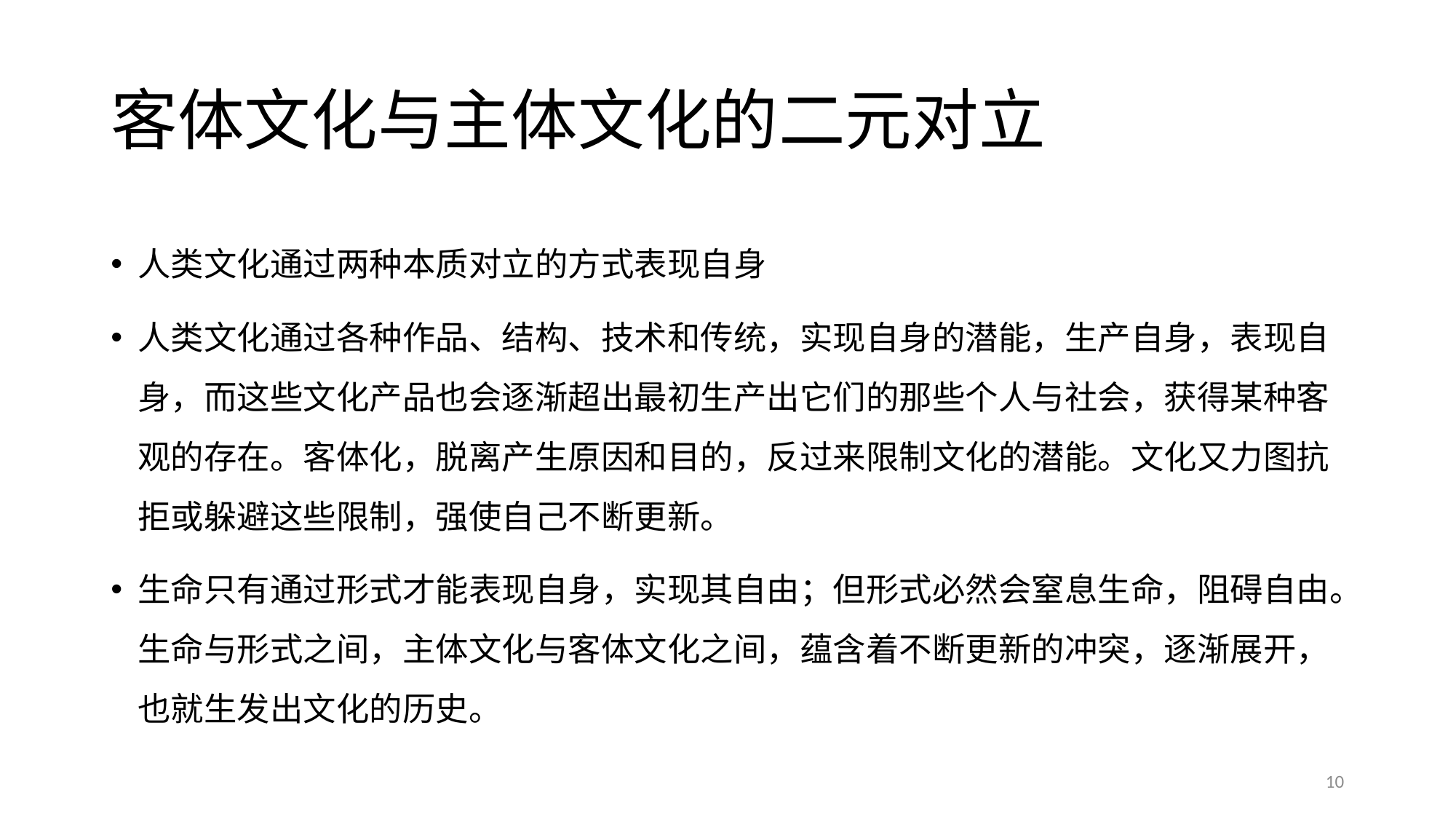

# 客体文化与主体文化的二元对立
人类文化通过两种本质对立的方式表现自身
人类文化通过各种作品、结构、技术和传统，实现自身的潜能，生产自身，表现自身，而这些文化产品也会逐渐超出最初生产出它们的那些个人与社会，获得某种客观的存在。客体化，脱离产生原因和目的，反过来限制文化的潜能。文化又力图抗拒或躲避这些限制，强使自己不断更新。
生命只有通过形式才能表现自身，实现其自由；但形式必然会窒息生命，阻碍自由。生命与形式之间，主体文化与客体文化之间，蕴含着不断更新的冲突，逐渐展开，也就生发出文化的历史。

10